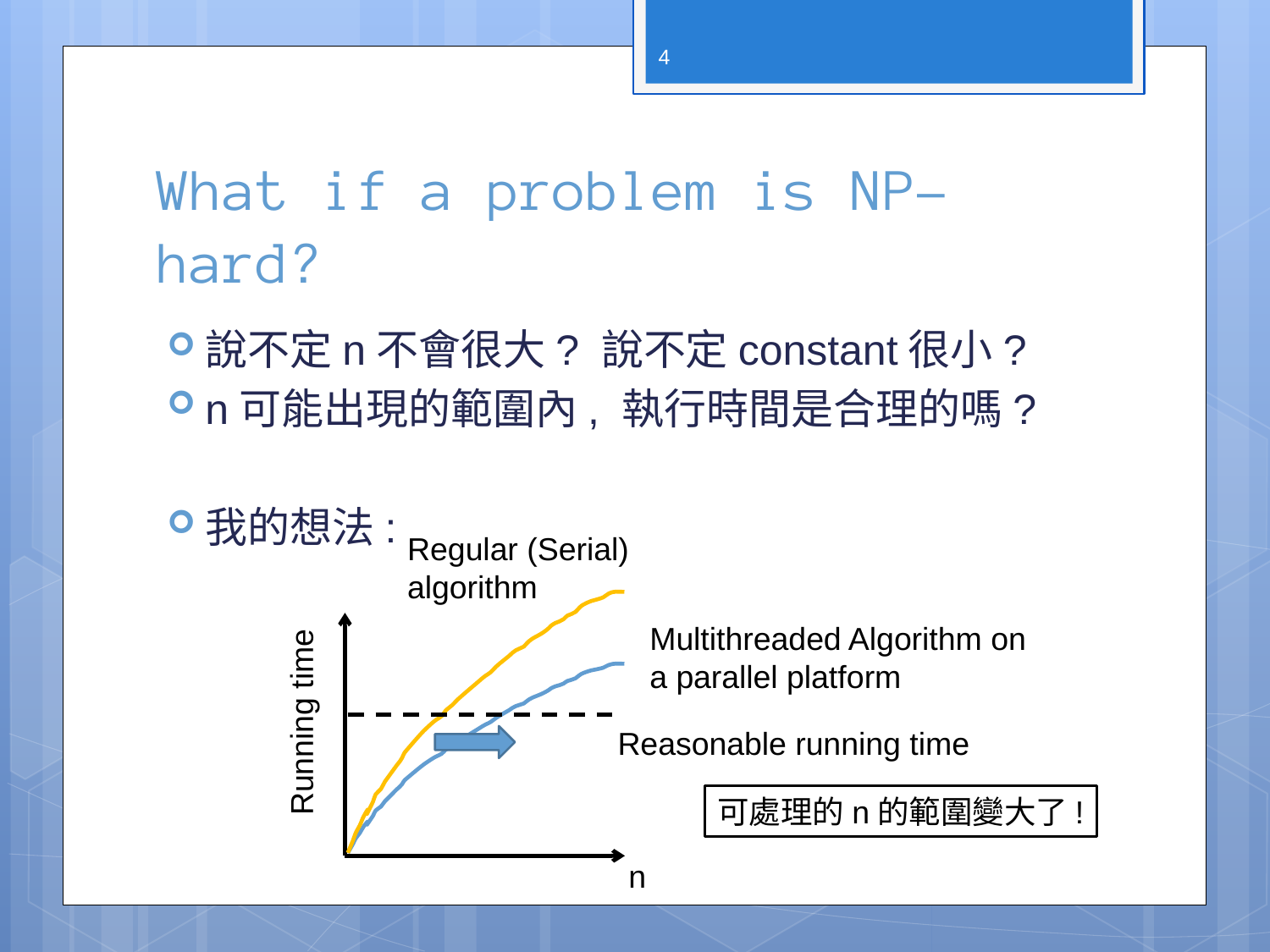

4
# What if a problem is NP-hard?
說不定n不會很大? 說不定constant很小?
n可能出現的範圍內, 執行時間是合理的嗎?

我的想法:

Regular (Serial) algorithm

Multithreaded Algorithm on a parallel platform

Running time
Reasonable running time

可處理的n的範圍變大了!
n